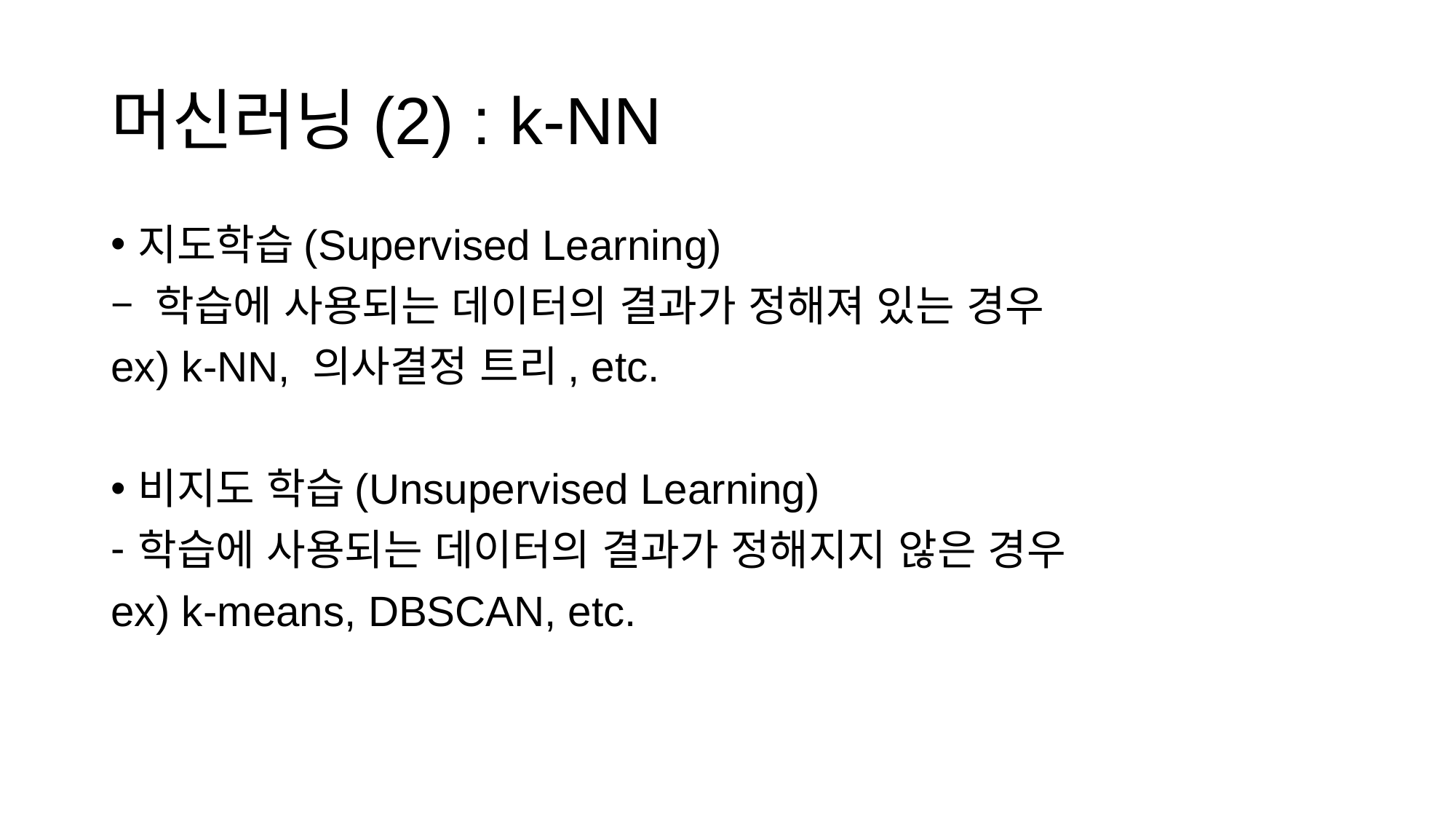

# 머신러닝(2) : k-NN
지도학습(Supervised Learning)
– 학습에 사용되는 데이터의 결과가 정해져 있는 경우
ex) k-NN, 의사결정 트리, etc.

비지도 학습(Unsupervised Learning)
학습에 사용되는 데이터의 결과가 정해지지 않은 경우
ex) k-means, DBSCAN, etc.